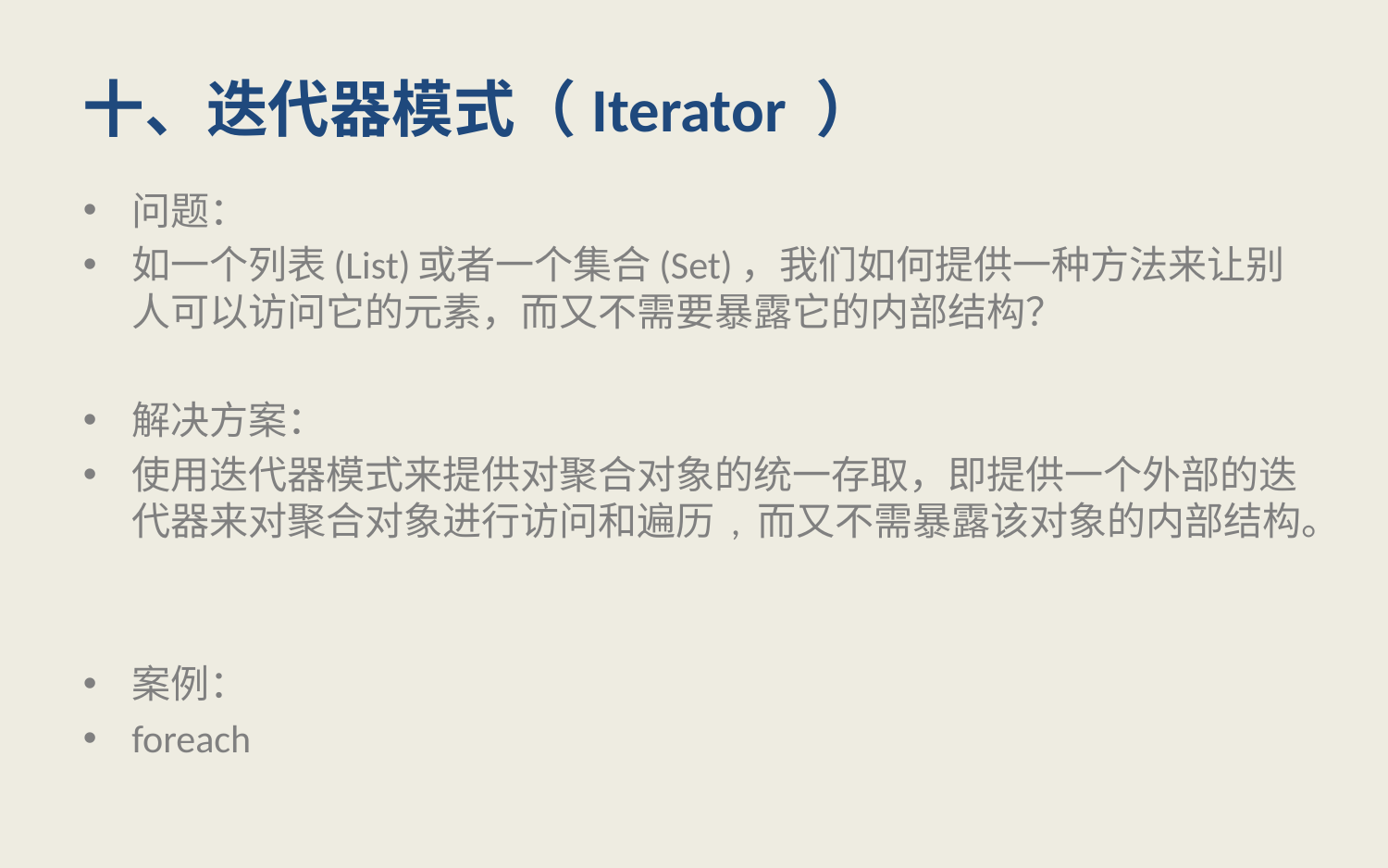

# 十、迭代器模式（Iterator ）
问题：
如一个列表(List)或者一个集合(Set)，我们如何提供一种方法来让别人可以访问它的元素，而又不需要暴露它的内部结构？

解决方案：
使用迭代器模式来提供对聚合对象的统一存取，即提供一个外部的迭代器来对聚合对象进行访问和遍历 , 而又不需暴露该对象的内部结构。

案例：
foreach